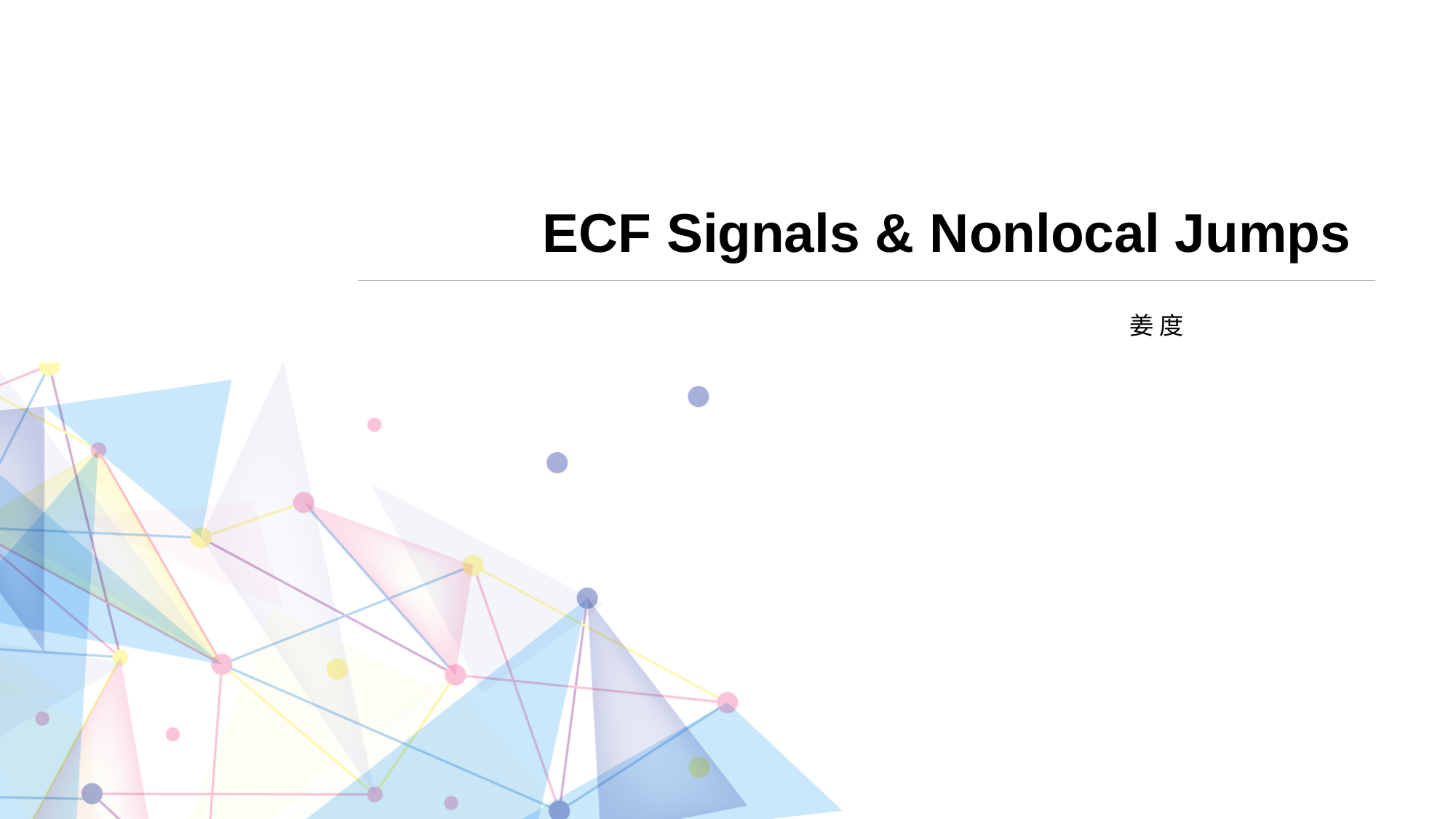

# ECF Signals & Nonlocal Jumps
姜 度